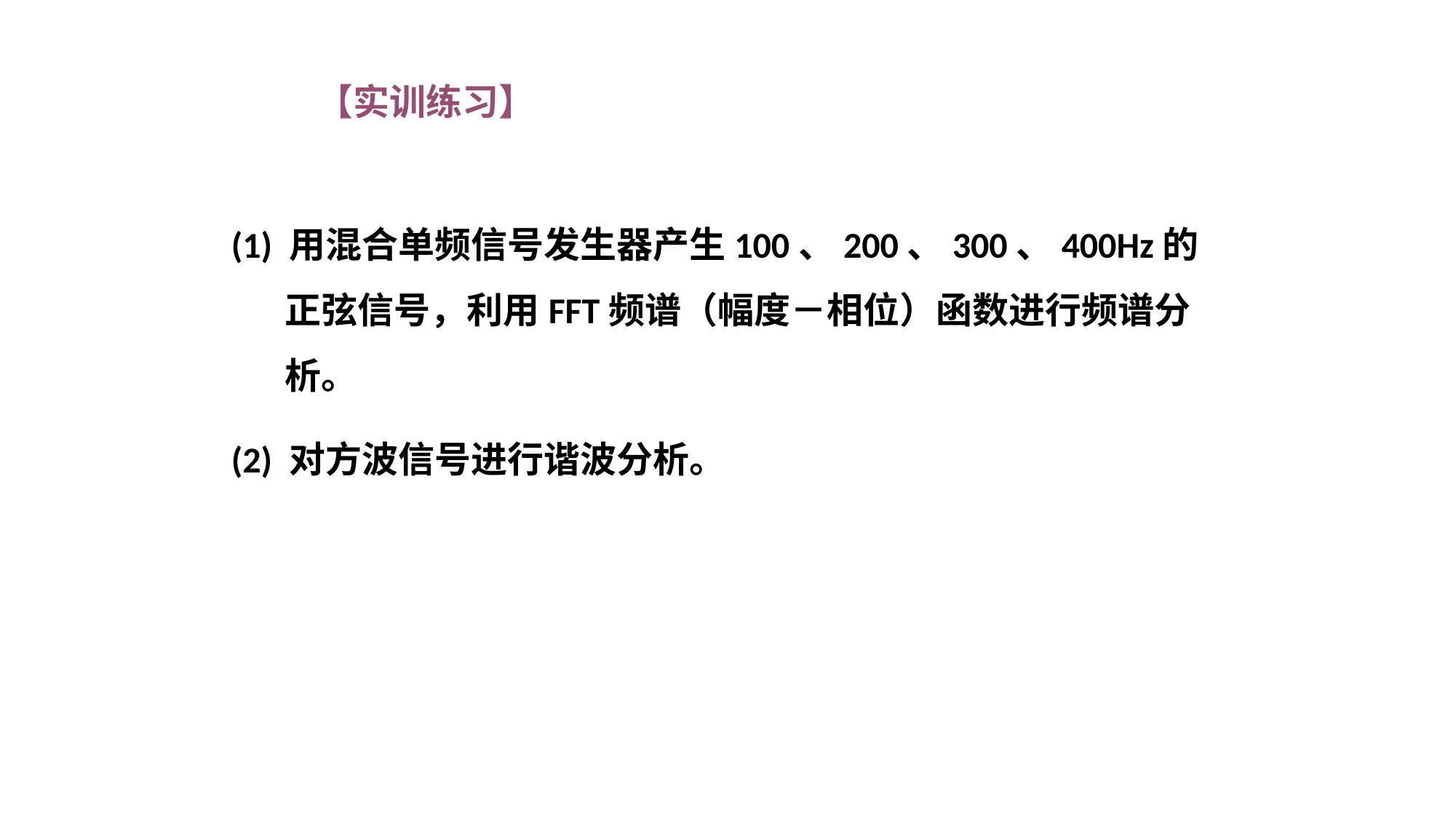

【实训练习】
(1) 用混合单频信号发生器产生100、200、300、400Hz的正弦信号，利用FFT频谱（幅度－相位）函数进行频谱分析。
(2) 对方波信号进行谐波分析。